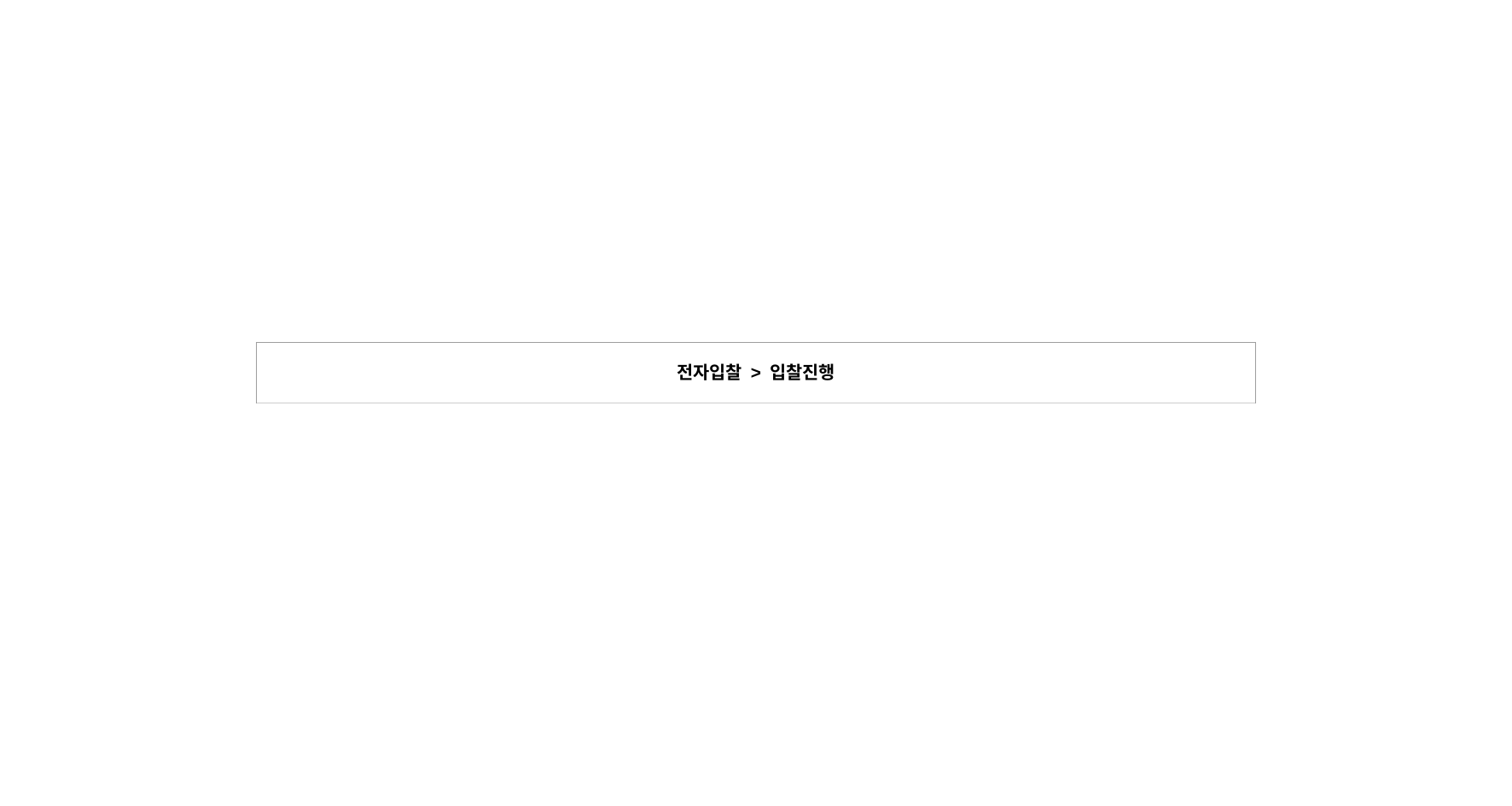

| 전자입찰 > 입찰진행 |
| --- |